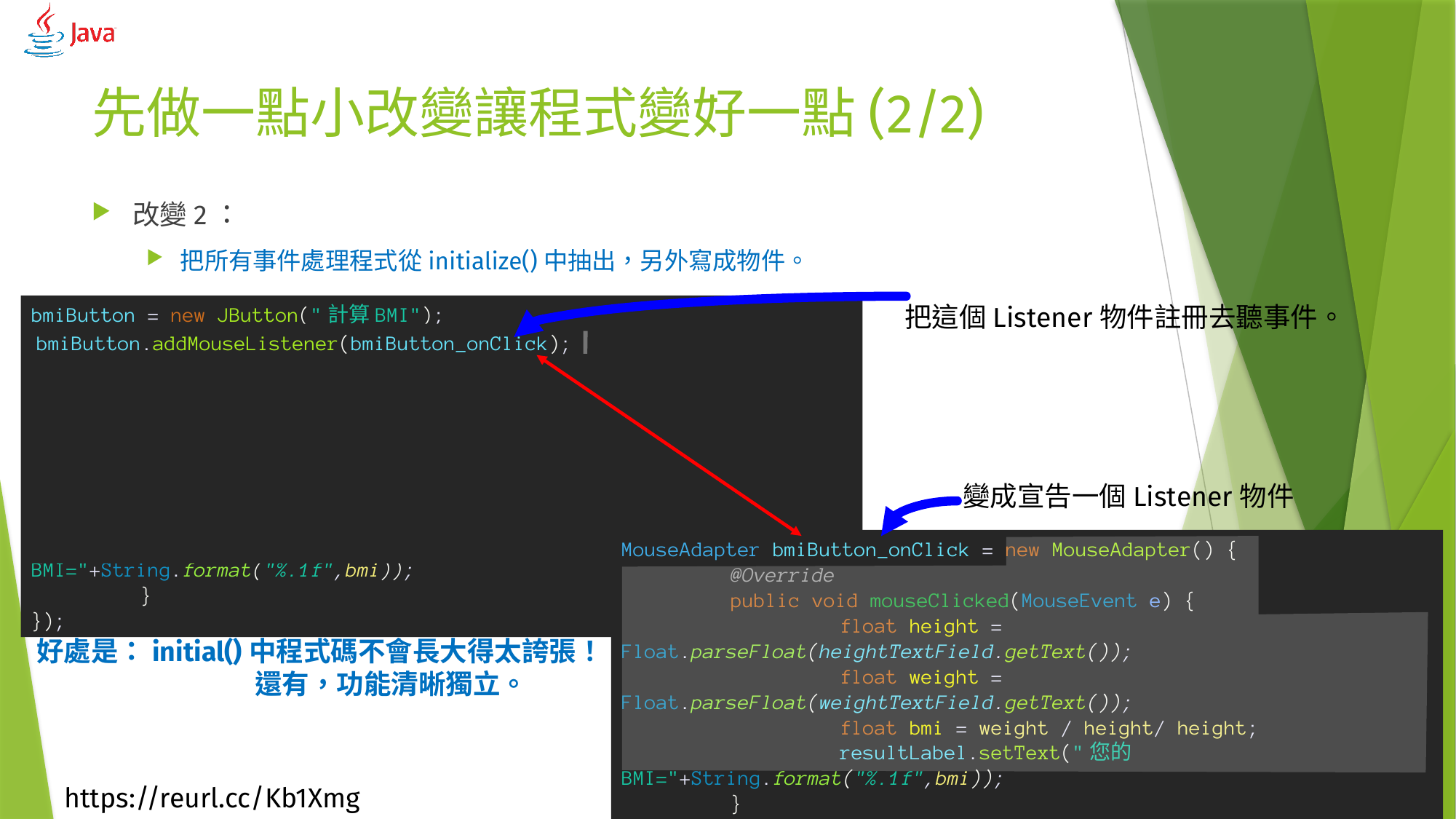

# 先做一點小改變讓程式變好一點(2/2)
改變2：
把所有事件處理程式從initialize()中抽出，另外寫成物件。

把這個Listener物件註冊去聽事件。

變成宣告一個Listener物件

bmiButton = new JButton("計算BMI");
bmiButton.addMouseListener(new MouseAdapter() {
	@Override
	public void mouseClicked(MouseEvent e) {
		float height = Float.parseFloat(heightTextField.getText());
		float weight = Float.parseFloat(weightTextField.getText());
		float bmi = weight / height/ height;
		resultLabel.setText("您的BMI="+String.format("%.1f",bmi));
	}
});
bmiButton.addMouseListener(bmiButton_onClick);

MouseAdapter bmiButton_onClick = new MouseAdapter() {
	@Override
	public void mouseClicked(MouseEvent e) {
		float height = Float.parseFloat(heightTextField.getText());
		float weight = Float.parseFloat(weightTextField.getText());
		float bmi = weight / height/ height;
		resultLabel.setText("您的BMI="+String.format("%.1f",bmi));
	}
};

好處是：initial()中程式碼不會長大得太誇張！
		還有，功能清晰獨立。